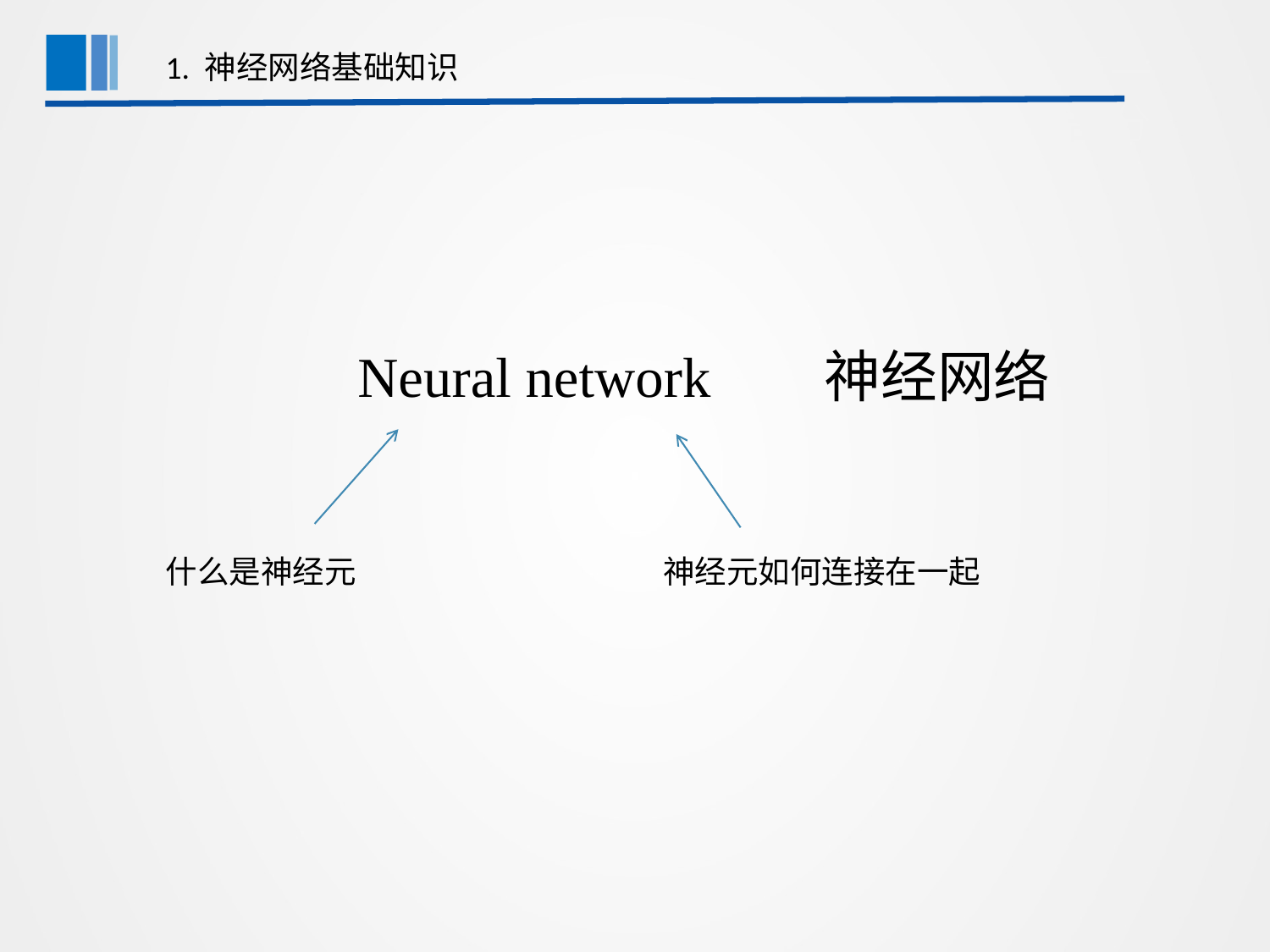

第一部分
1. 神经网络基础知识
Neural network       神经网络
什么是神经元
神经元如何连接在一起